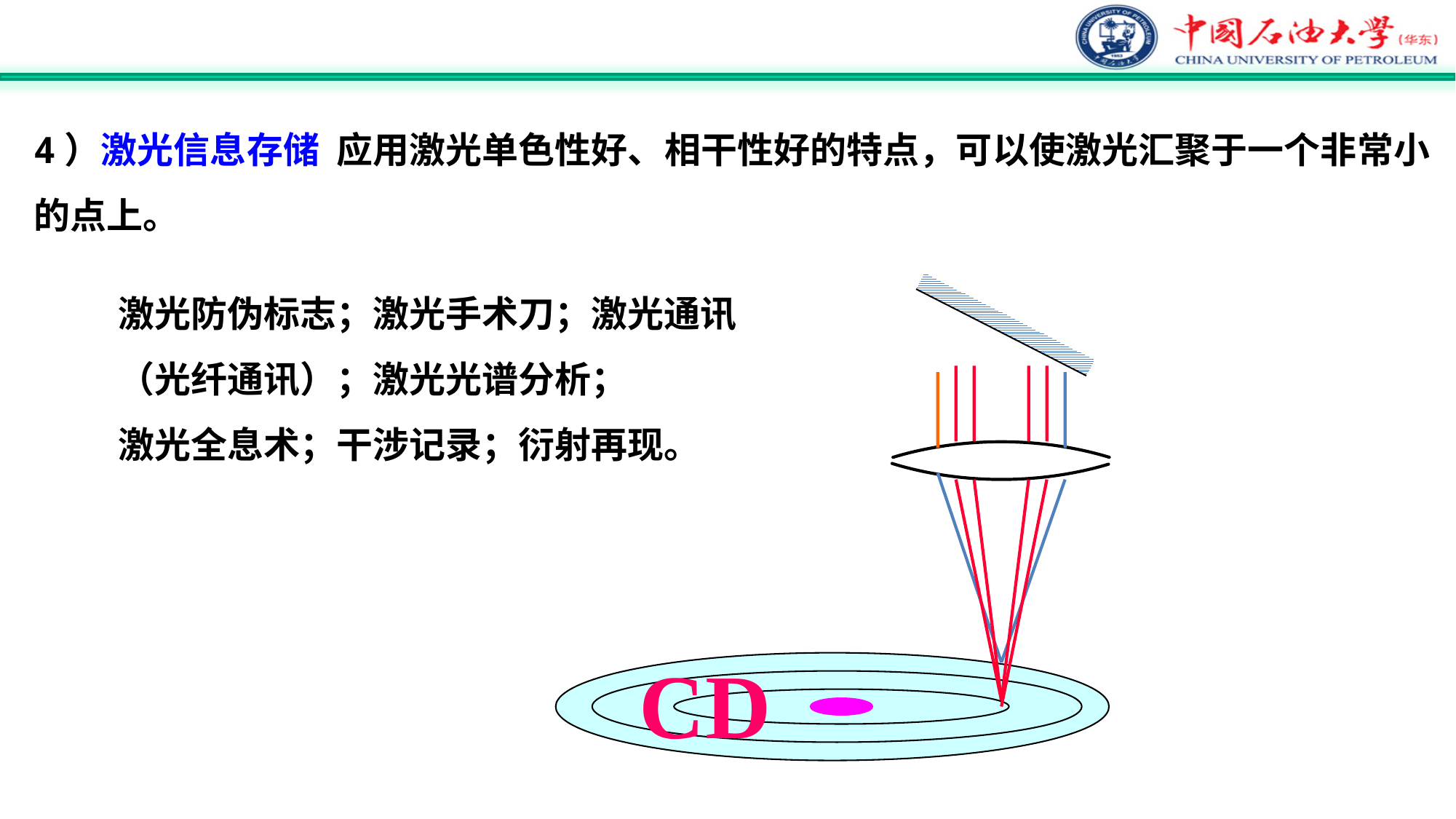

4）激光信息存储  应用激光单色性好、相干性好的特点，可以使激光汇聚于一个非常小的点上。
激光防伪标志；激光手术刀；激光通讯
（光纤通讯）；激光光谱分析；
激光全息术；干涉记录；衍射再现。

CD